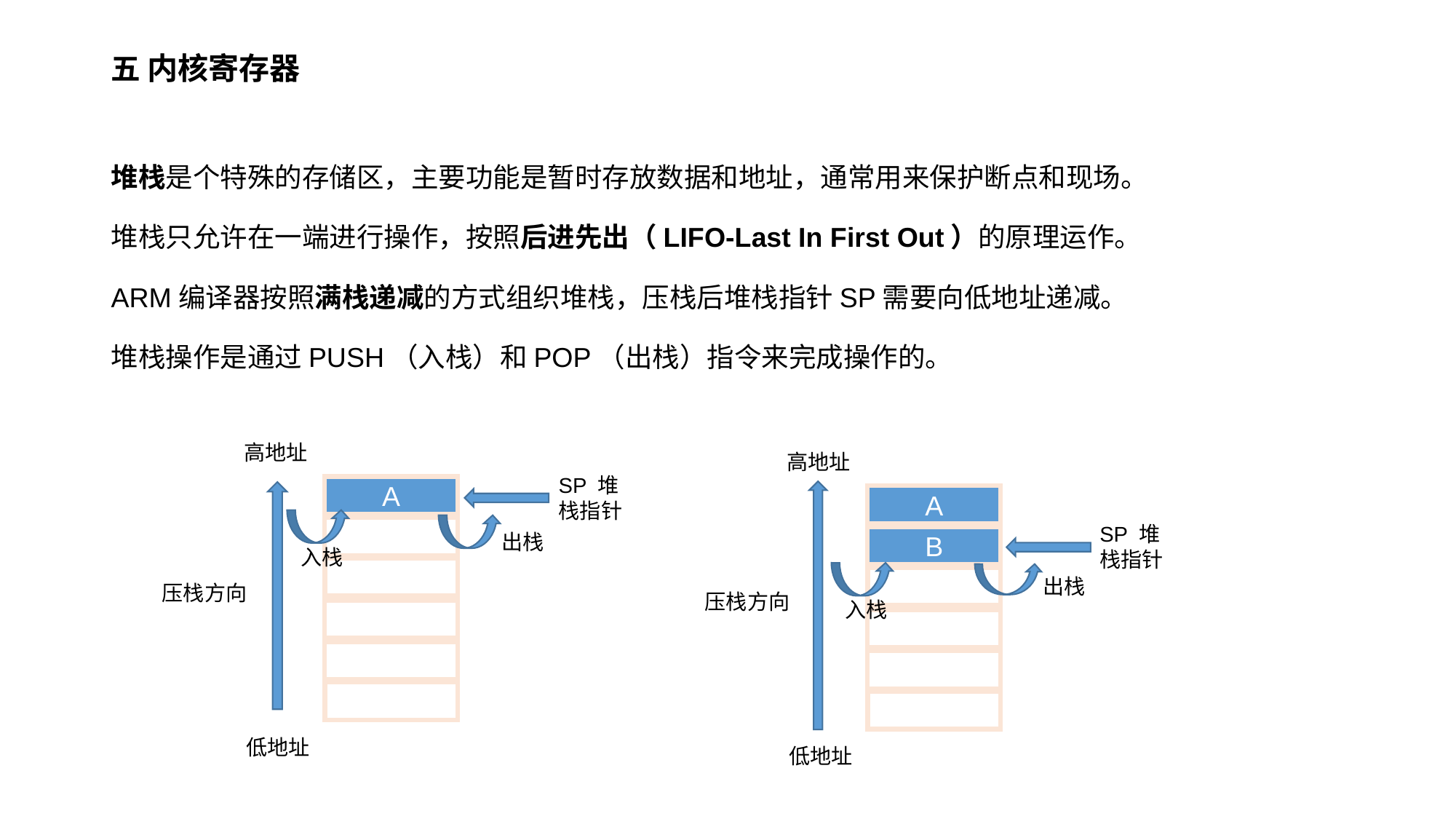

# 五 内核寄存器
堆栈是个特殊的存储区，主要功能是暂时存放数据和地址，通常用来保护断点和现场。
堆栈只允许在一端进行操作，按照后进先出（LIFO-Last In First Out）的原理运作。
ARM编译器按照满栈递减的方式组织堆栈，压栈后堆栈指针SP需要向低地址递减。
堆栈操作是通过PUSH（入栈）和POP（出栈）指令来完成操作的。

高地址

压栈方向
低地址
SP 堆栈指针

A

高地址

压栈方向
低地址
A
B

SP 堆栈指针

入栈

出栈

出栈
入栈